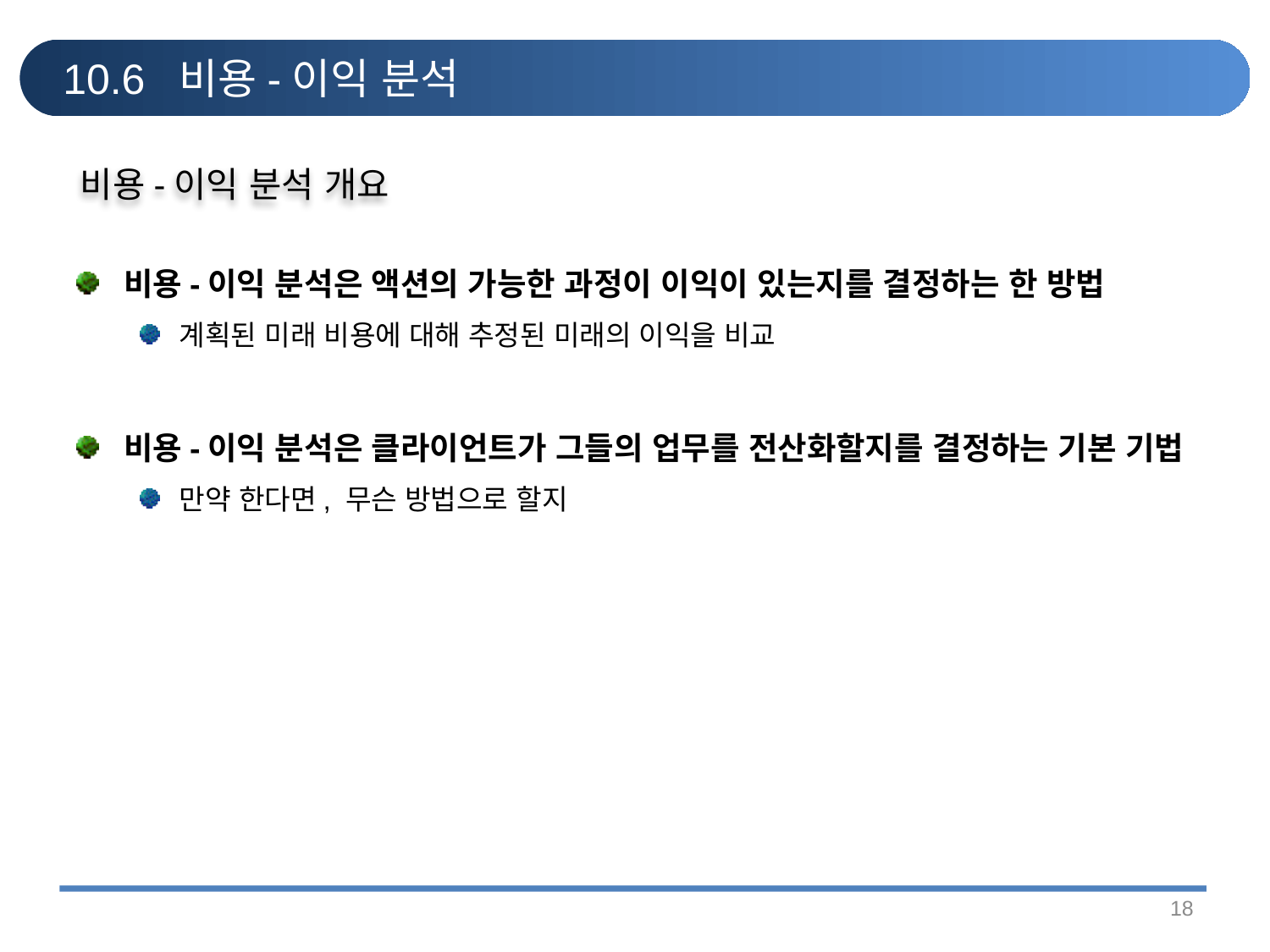

# 10.6  비용-이익 분석
비용-이익 분석 개요
비용-이익 분석은 액션의 가능한 과정이 이익이 있는지를 결정하는 한 방법
계획된 미래 비용에 대해 추정된 미래의 이익을 비교

비용-이익 분석은 클라이언트가 그들의 업무를 전산화할지를 결정하는 기본 기법
만약 한다면, 무슨 방법으로 할지

18